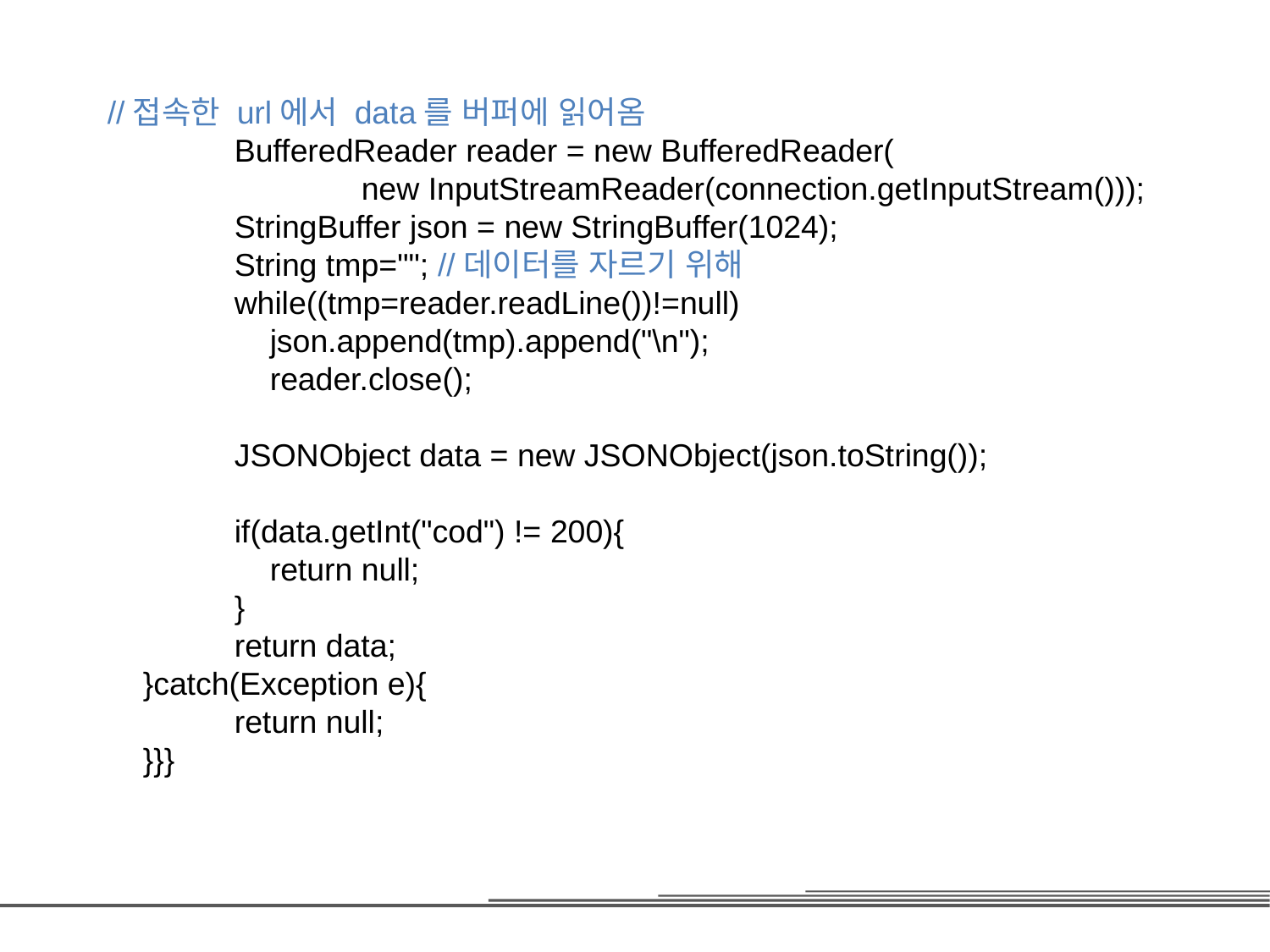

//접속한 url에서 data를 버퍼에 읽어옴
	BufferedReader reader = new BufferedReader(
		new InputStreamReader(connection.getInputStream()));
	StringBuffer json = new StringBuffer(1024);
	String tmp=""; //데이터를 자르기 위해
	while((tmp=reader.readLine())!=null)
	    json.append(tmp).append("\n");
	    reader.close();

	JSONObject data = new JSONObject(json.toString());

	if(data.getInt("cod") != 200){
	    return null;
	}
	return data;
    }catch(Exception e){
	return null;
    }}}